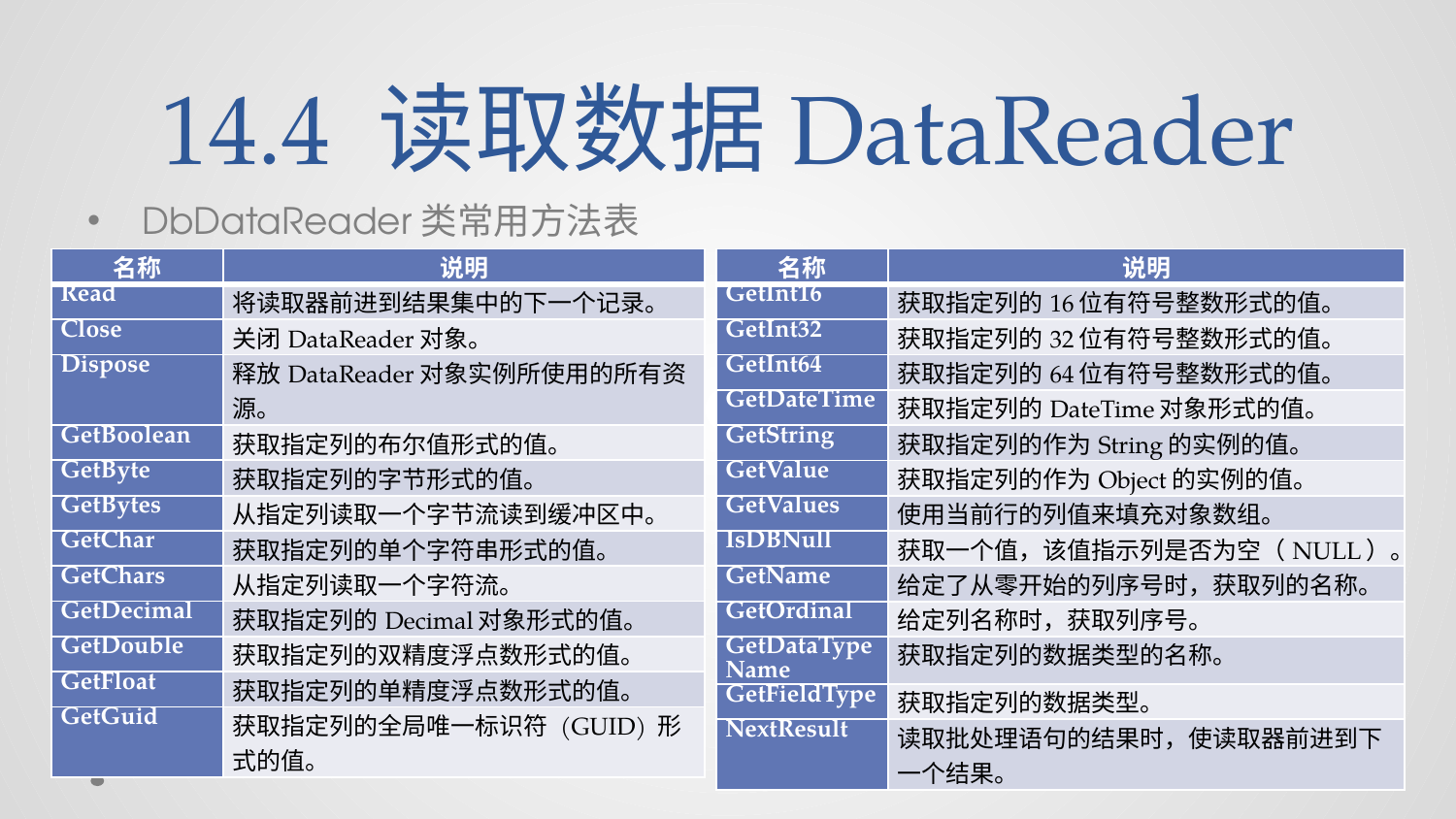

# 14.4 读取数据DataReader
DbDataReader类常用方法表

| 名称 | 说明 |
| --- | --- |
| Read | 将读取器前进到结果集中的下一个记录。 |
| Close | 关闭DataReader对象。 |
| Dispose | 释放DataReader对象实例所使用的所有资源。 |
| GetBoolean | 获取指定列的布尔值形式的值。 |
| GetByte | 获取指定列的字节形式的值。 |
| GetBytes | 从指定列读取一个字节流读到缓冲区中。 |
| GetChar | 获取指定列的单个字符串形式的值。 |
| GetChars | 从指定列读取一个字符流。 |
| GetDecimal | 获取指定列的Decimal对象形式的值。 |
| GetDouble | 获取指定列的双精度浮点数形式的值。 |
| GetFloat | 获取指定列的单精度浮点数形式的值。 |
| GetGuid | 获取指定列的全局唯一标识符 (GUID) 形式的值。 |
| 名称 | 说明 |
| --- | --- |
| GetInt16 | 获取指定列的16位有符号整数形式的值。 |
| GetInt32 | 获取指定列的32位有符号整数形式的值。 |
| GetInt64 | 获取指定列的64位有符号整数形式的值。 |
| GetDateTime | 获取指定列的DateTime对象形式的值。 |
| GetString | 获取指定列的作为String的实例的值。 |
| GetValue | 获取指定列的作为Object的实例的值。 |
| GetValues | 使用当前行的列值来填充对象数组。 |
| IsDBNull | 获取一个值，该值指示列是否为空（NULL）。 |
| GetName | 给定了从零开始的列序号时，获取列的名称。 |
| GetOrdinal | 给定列名称时，获取列序号。 |
| GetDataTypeName | 获取指定列的数据类型的名称。 |
| GetFieldType | 获取指定列的数据类型。 |
| NextResult | 读取批处理语句的结果时，使读取器前进到下一个结果。 |